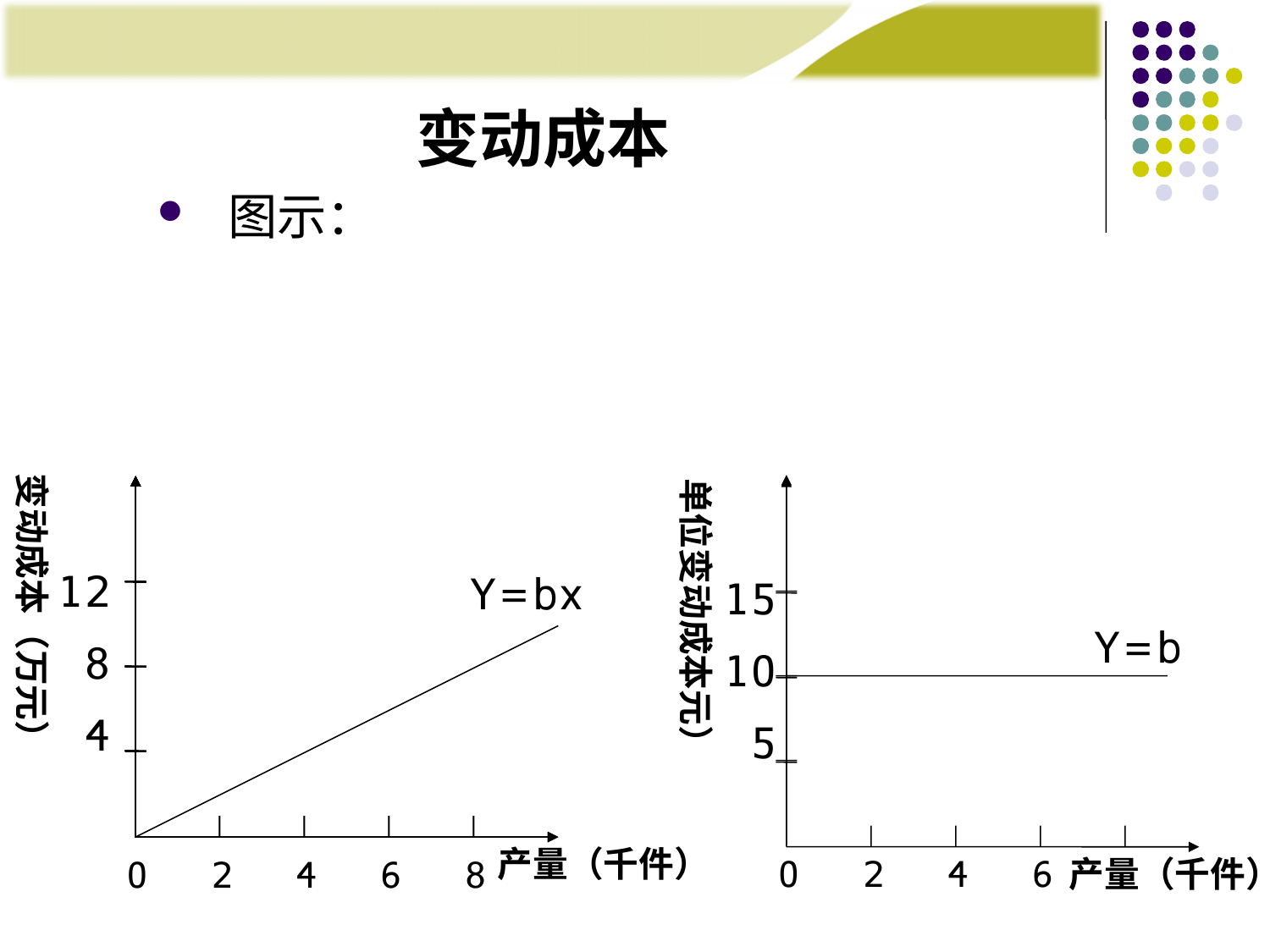

79
# 变动成本
 图示：
变动成本（万元）
单位变动成本元）

15
10
5
Y=b

0      2      4      6
产量（千件）

12
8
4
Y=bx

产量（千件）
0      2      4      6      8